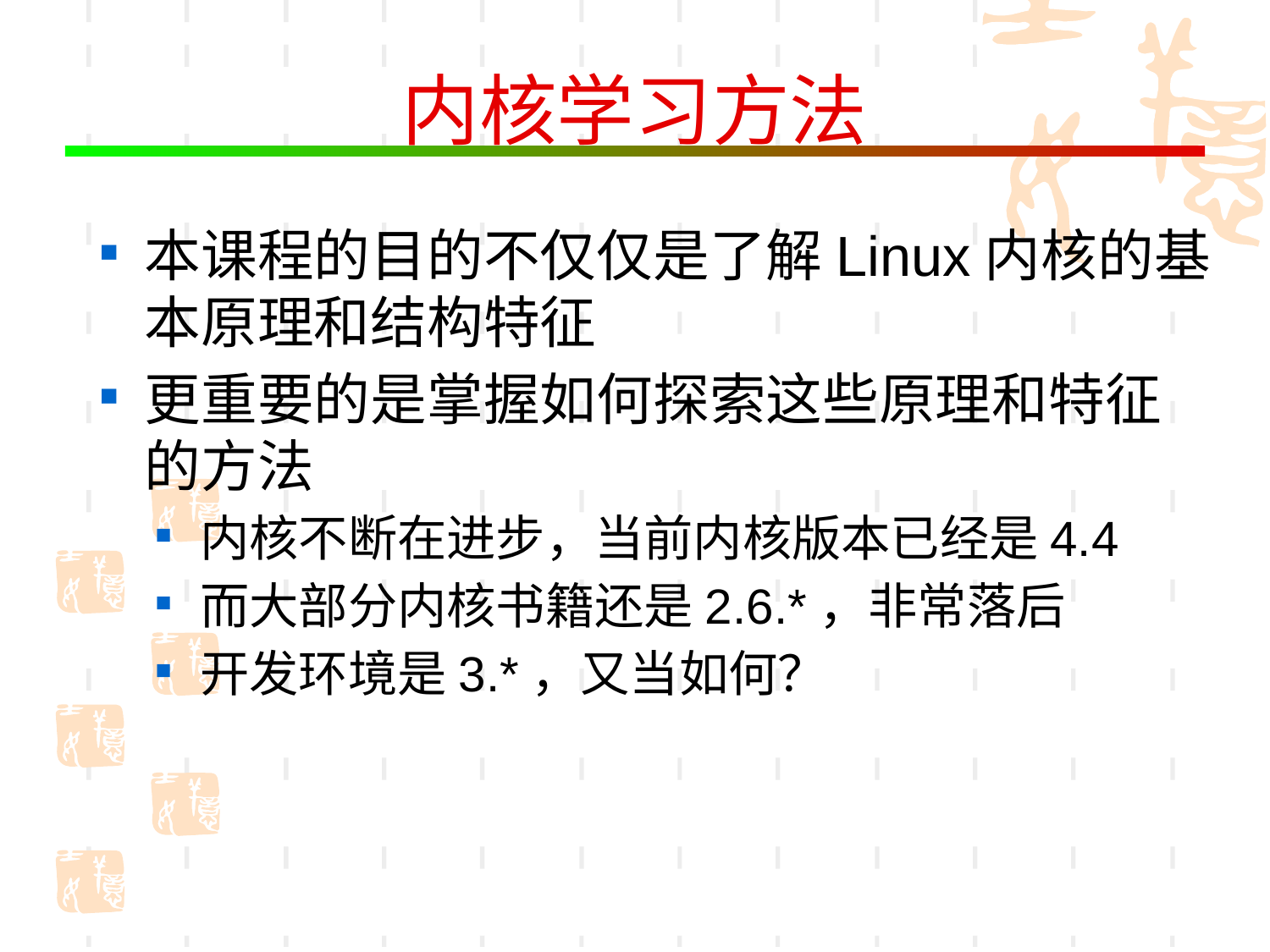

# 内核学习方法
本课程的目的不仅仅是了解Linux内核的基本原理和结构特征
更重要的是掌握如何探索这些原理和特征的方法
内核不断在进步，当前内核版本已经是4.4
而大部分内核书籍还是2.6.*，非常落后
开发环境是3.*，又当如何？